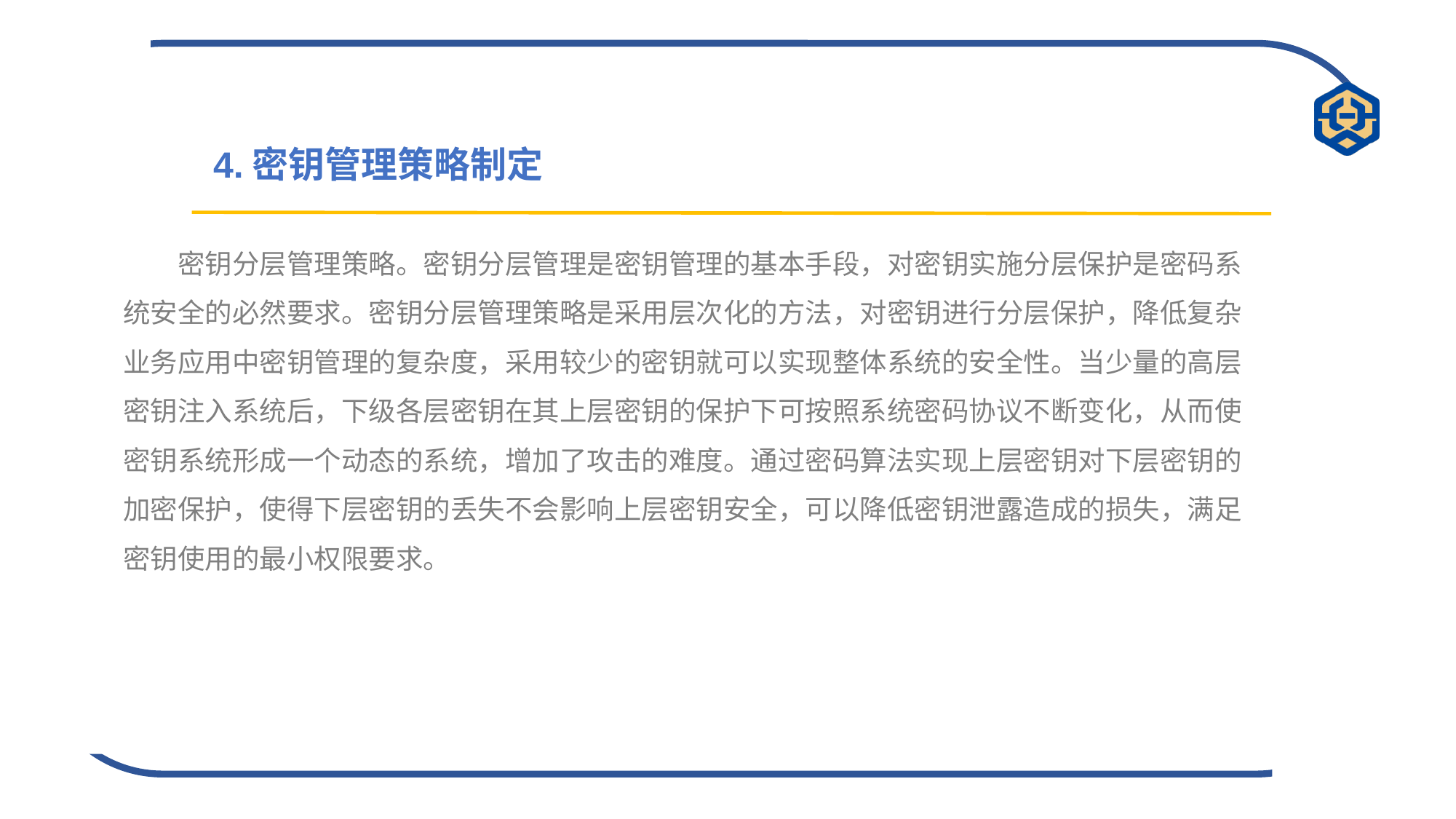

4.密钥管理策略制定
密钥分层管理策略。密钥分层管理是密钥管理的基本手段，对密钥实施分层保护是密码系统安全的必然要求。密钥分层管理策略是采用层次化的方法，对密钥进行分层保护，降低复杂业务应用中密钥管理的复杂度，采用较少的密钥就可以实现整体系统的安全性。当少量的高层密钥注入系统后，下级各层密钥在其上层密钥的保护下可按照系统密码协议不断变化，从而使密钥系统形成一个动态的系统，增加了攻击的难度。通过密码算法实现上层密钥对下层密钥的加密保护，使得下层密钥的丢失不会影响上层密钥安全，可以降低密钥泄露造成的损失，满足密钥使用的最小权限要求。